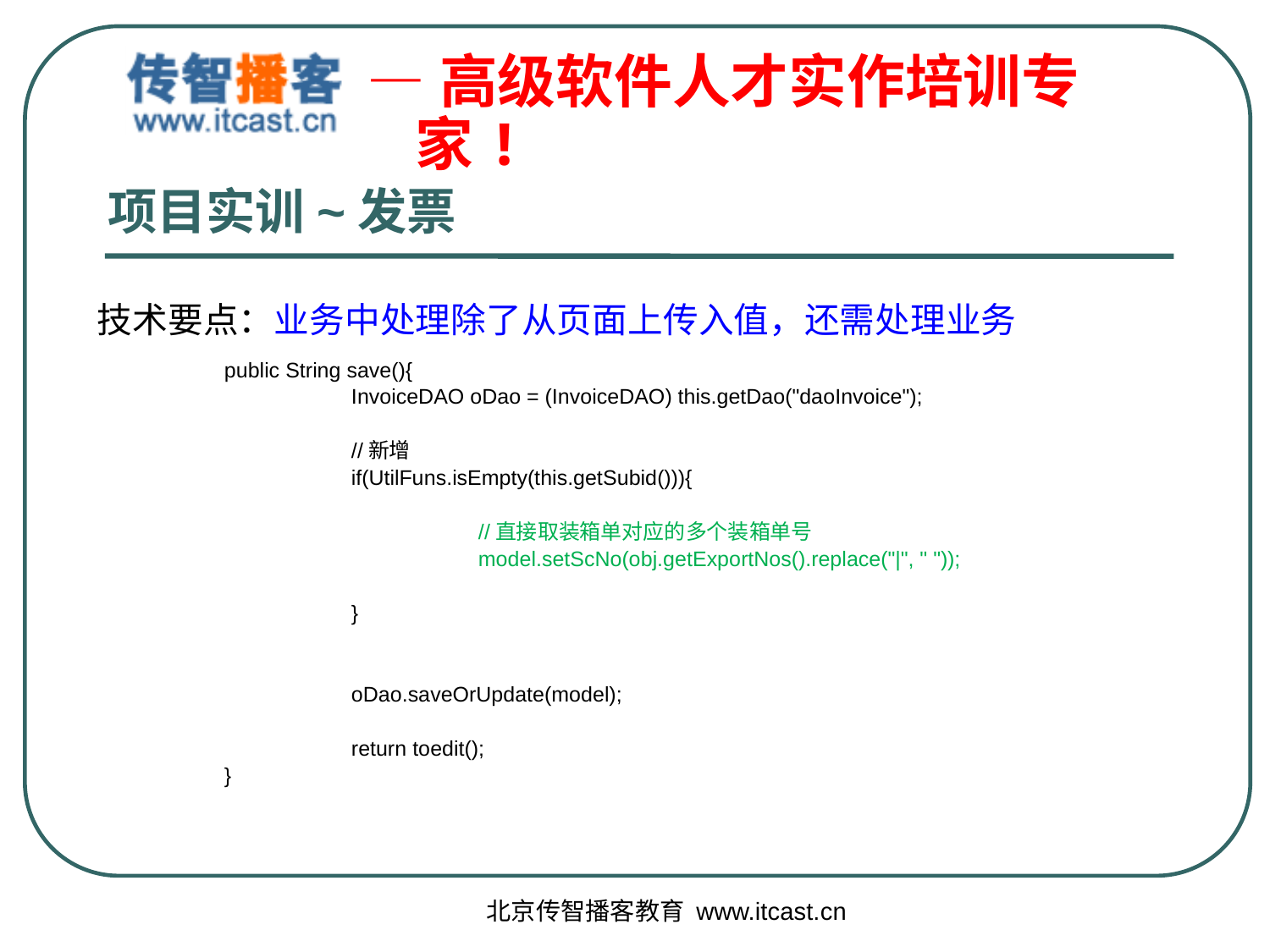

# 项目实训~发票
技术要点：业务中处理除了从页面上传入值，还需处理业务
	public String save(){
		InvoiceDAO oDao = (InvoiceDAO) this.getDao("daoInvoice");

		//新增
		if(UtilFuns.isEmpty(this.getSubid())){

			//直接取装箱单对应的多个装箱单号
			model.setScNo(obj.getExportNos().replace("|", " "));

		}

		oDao.saveOrUpdate(model);

		return toedit();
	}
北京传智播客教育 www.itcast.cn